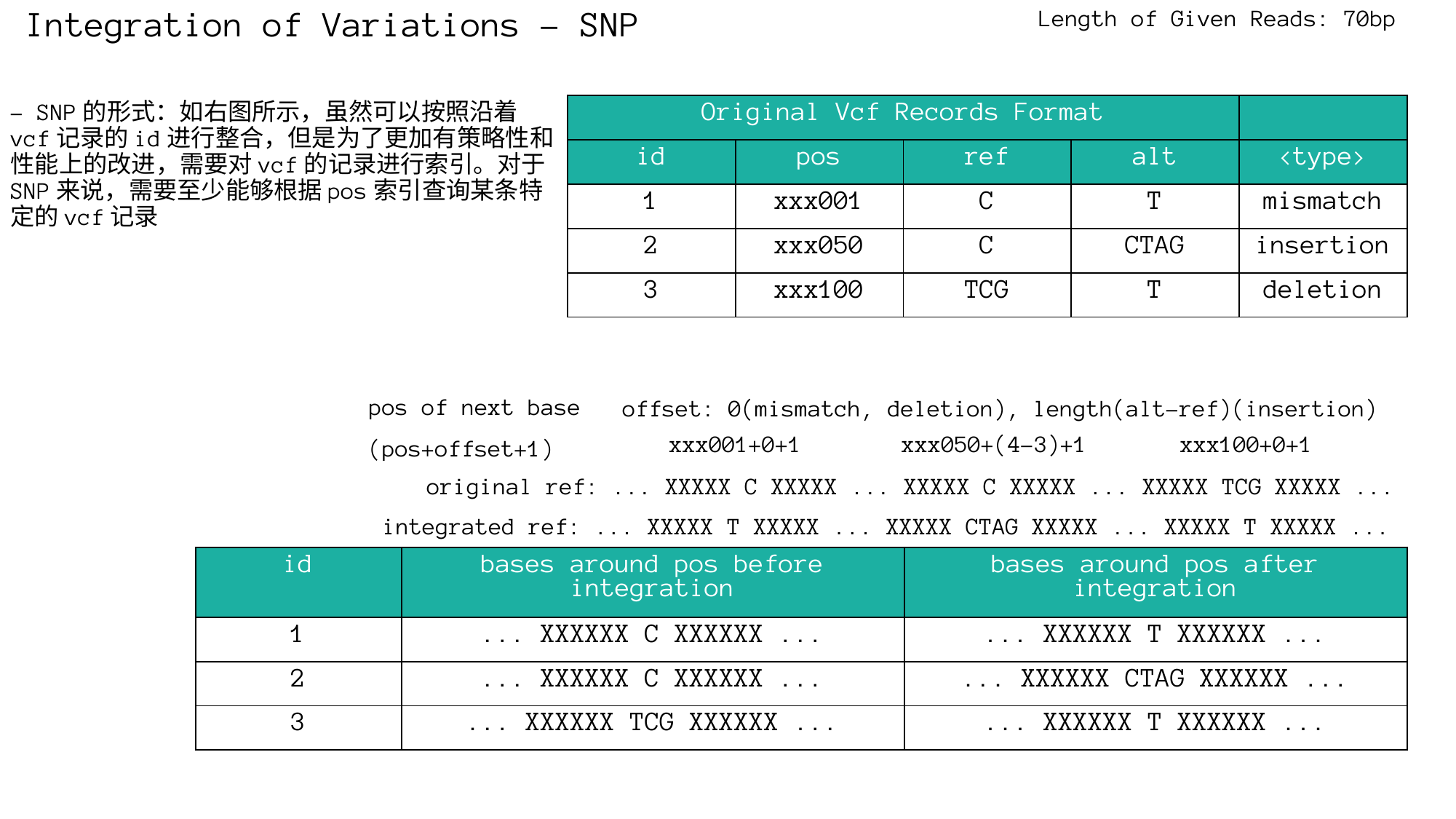

Integration of Variations - SNP
Length of Given Reads: 70bp
- SNP的形式：如右图所示，虽然可以按照沿着vcf记录的id进行整合，但是为了更加有策略性和性能上的改进，需要对vcf的记录进行索引。对于SNP来说，需要至少能够根据pos索引查询某条特定的vcf记录
| Original Vcf Records Format |  |  |  |  |
| --- | --- | --- | --- | --- |
| id | pos | ref | alt | <type> |
| 1 | xxx001 | C | T | mismatch |
| 2 | xxx050 | C | CTAG | insertion |
| 3 | xxx100 | TCG | T | deletion |
pos of next base
(pos+offset+1)
offset: 0(mismatch, deletion), length(alt-ref)(insertion)
xxx001+0+1
xxx050+(4-3)+1
xxx100+0+1
original ref: ... XXXXX C XXXXX ... XXXXX C XXXXX ... XXXXX TCG XXXXX ...
integrated ref: ... XXXXX T XXXXX ... XXXXX CTAG XXXXX ... XXXXX T XXXXX ...
| id | bases around pos before integration | bases around pos after integration |
| --- | --- | --- |
| 1 | ... XXXXXX C XXXXXX ... | ... XXXXXX T XXXXXX ... |
| 2 | ... XXXXXX C XXXXXX ... | ... XXXXXX CTAG XXXXXX ... |
| 3 | ... XXXXXX TCG XXXXXX ... | ... XXXXXX T XXXXXX ... |